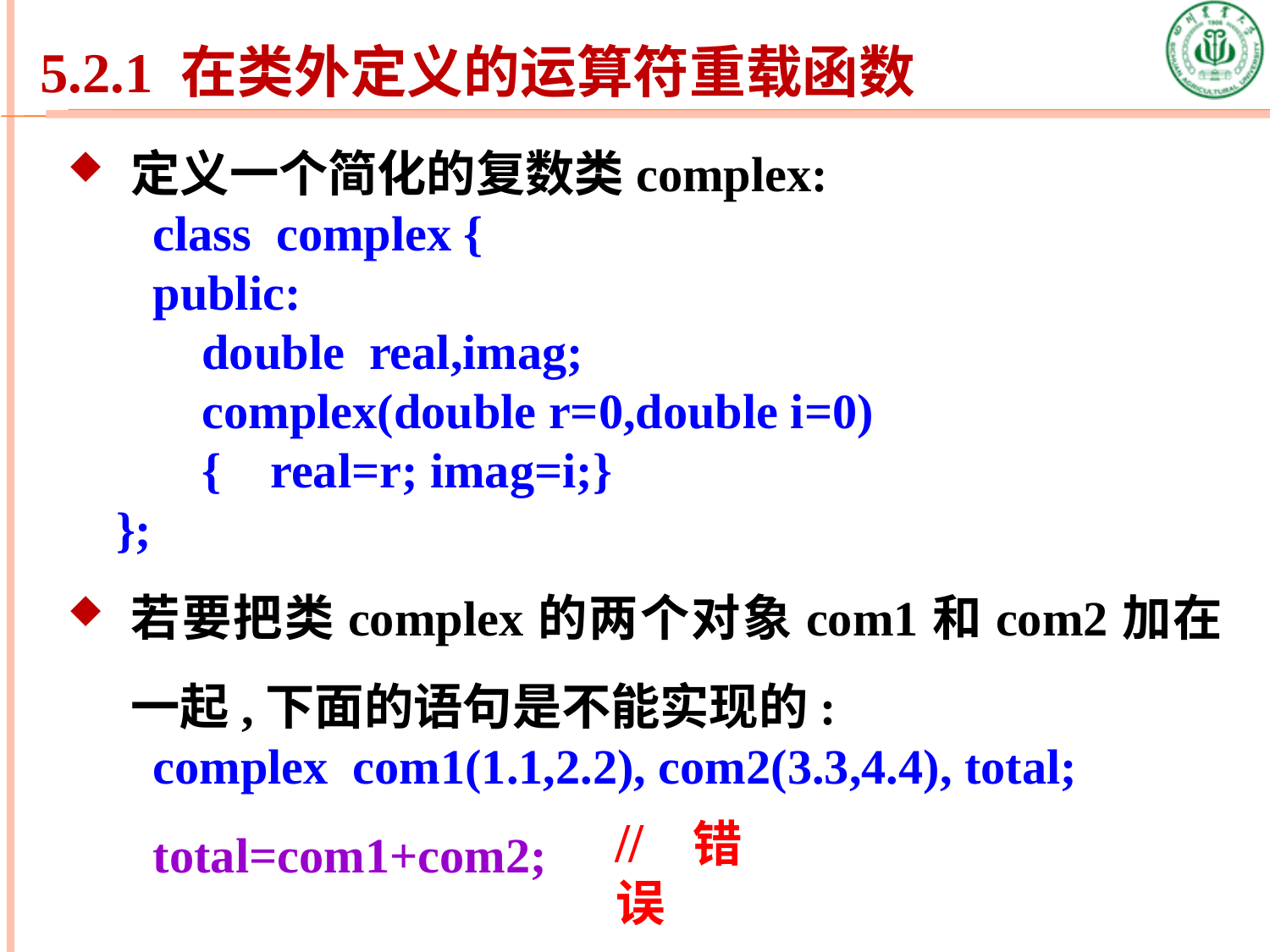

5.2.1 在类外定义的运算符重载函数
定义一个简化的复数类complex:
    class  complex {
    public:
        double  real,imag;
        complex(double r=0,double i=0)
        {    real=r; imag=i;}
 };
若要把类complex的两个对象com1和com2加在一起,下面的语句是不能实现的:
    complex  com1(1.1,2.2), com2(3.3,4.4), total;
    total=com1+com2;
//错误